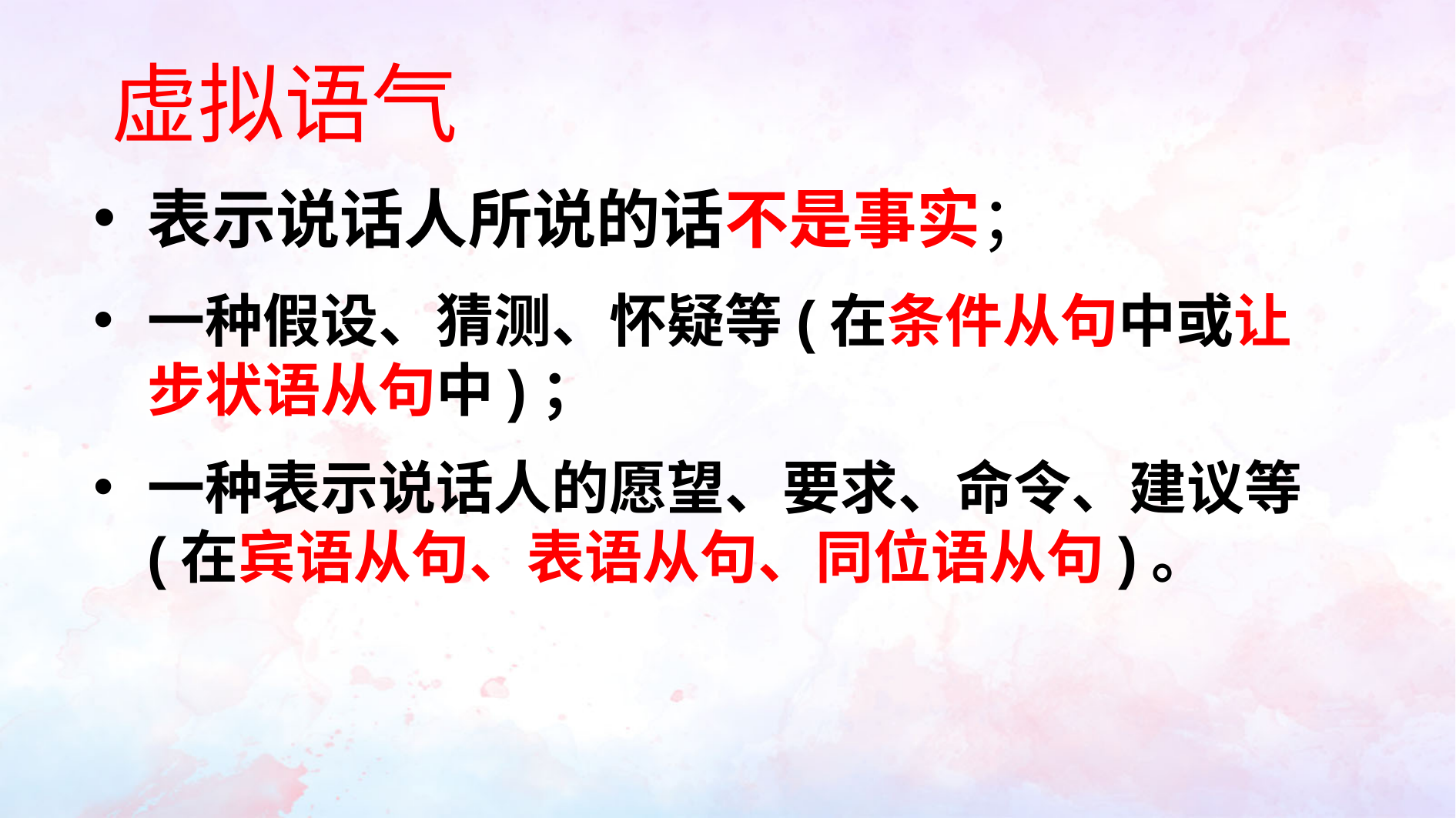

虚拟语气
表示说话人所说的话不是事实；
一种假设、猜测、怀疑等(在条件从句中或让步状语从句中)；
一种表示说话人的愿望、要求、命令、建议等 (在宾语从句、表语从句、同位语从句)。